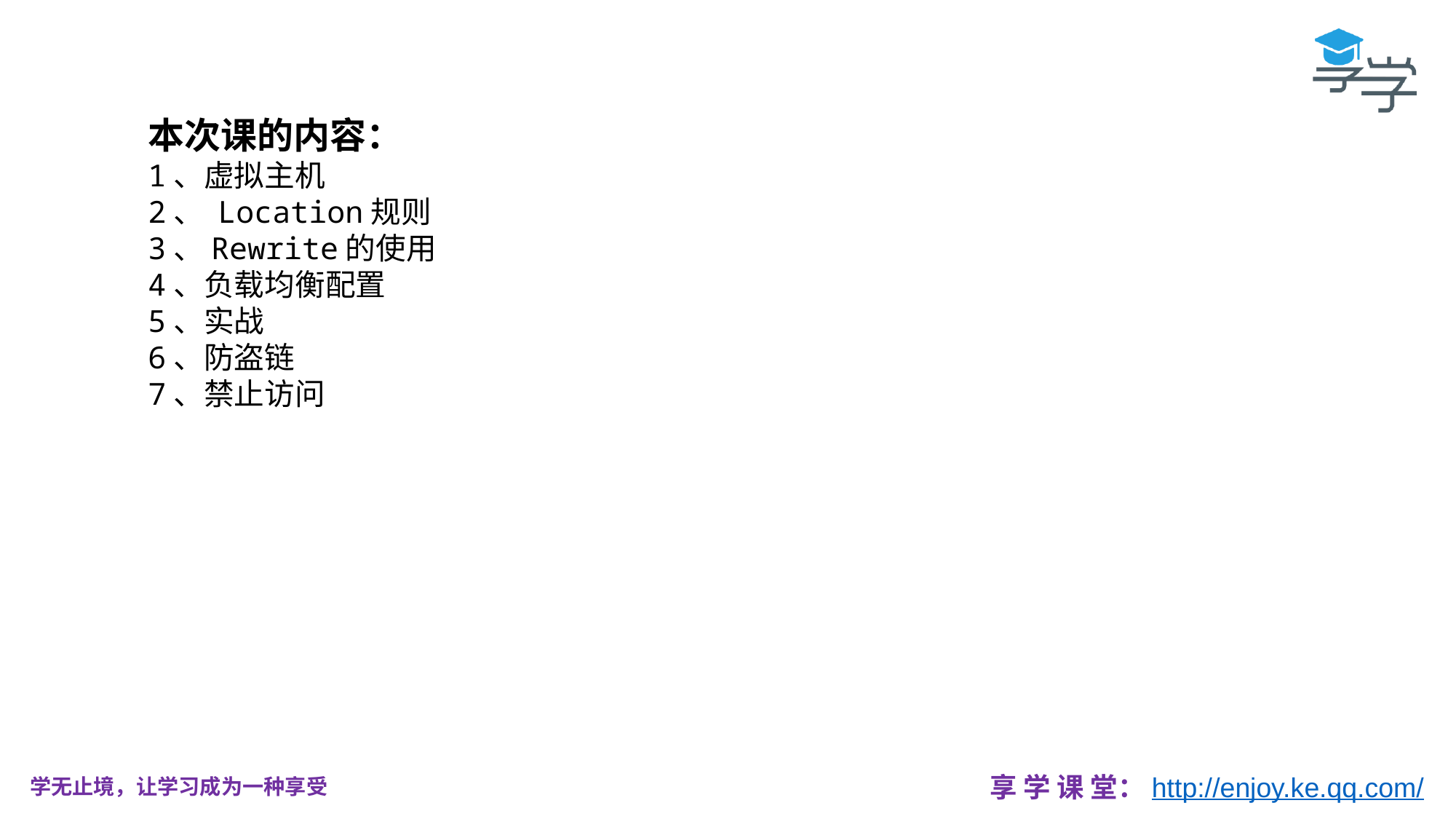

本次课的内容：
1、虚拟主机
2、 Location规则
3、Rewrite的使用
4、负载均衡配置
5、实战
6、防盗链
7、禁止访问